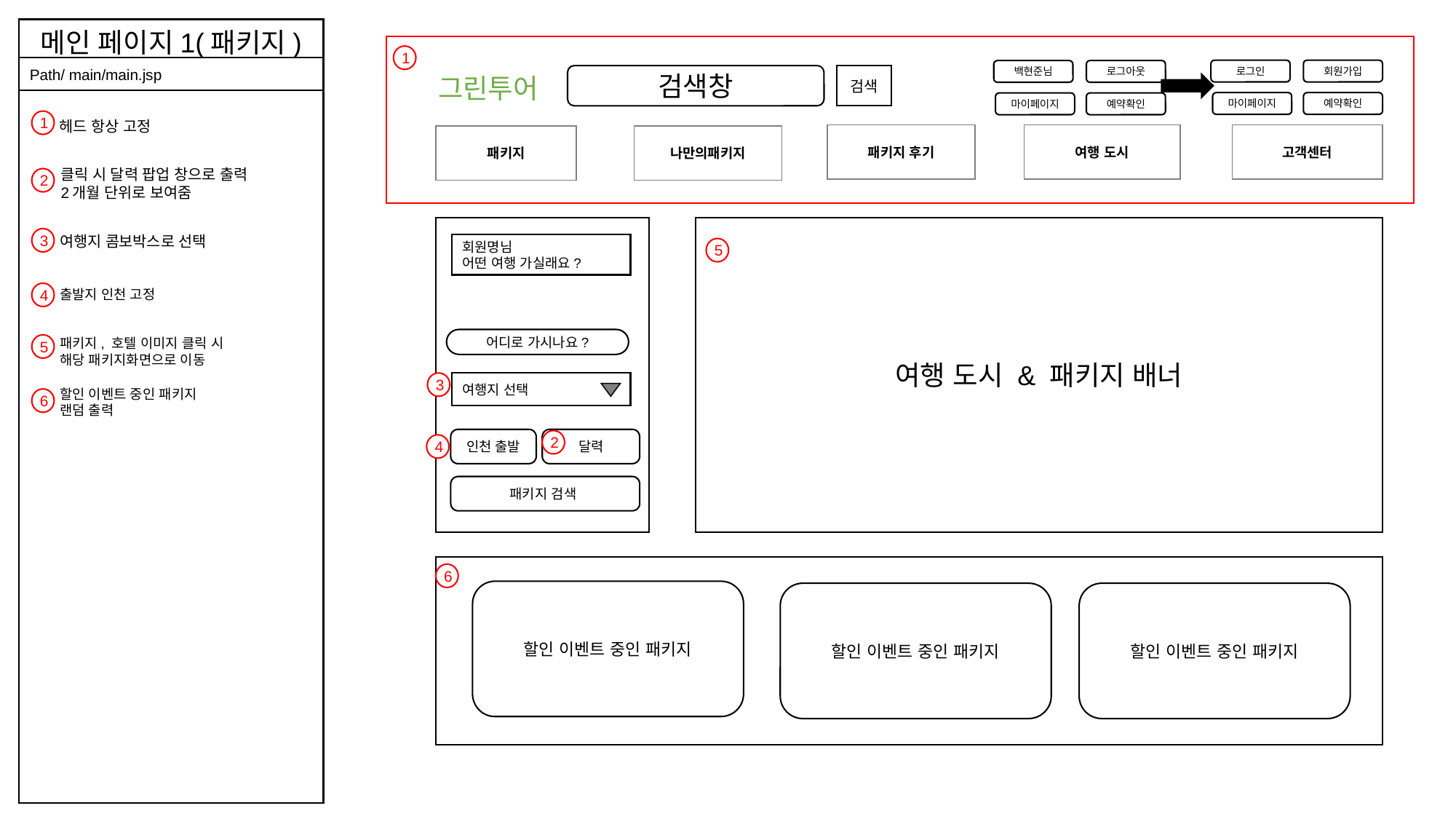

메인 페이지1(패키지)

1
Path/ main/main.jsp
회원가입
로그인
예약확인
마이페이지
로그아웃
백현준님
예약확인
마이페이지
그린투어
검색창
검색

1
헤드 항상 고정
여행 도시
고객센터
패키지
나만의패키지
패키지 후기
클릭 시 달력 팝업 창으로 출력
2개월 단위로 보여줌
2

여행 도시 & 패키지 배너
여행지 콤보박스로 선택
3
회원명님
어떤 여행 가실래요?
5
출발지 인천 고정
4
패키지, 호텔 이미지 클릭 시
해당 패키지화면으로 이동
어디로 가시나요?
인천 출발
달력
패키지 검색
5
3
여행지 선택
할인 이벤트 중인 패키지
랜덤 출력

6
2
4

할인 이벤트 중인 패키지
할인 이벤트 중인 패키지
할인 이벤트 중인 패키지
6